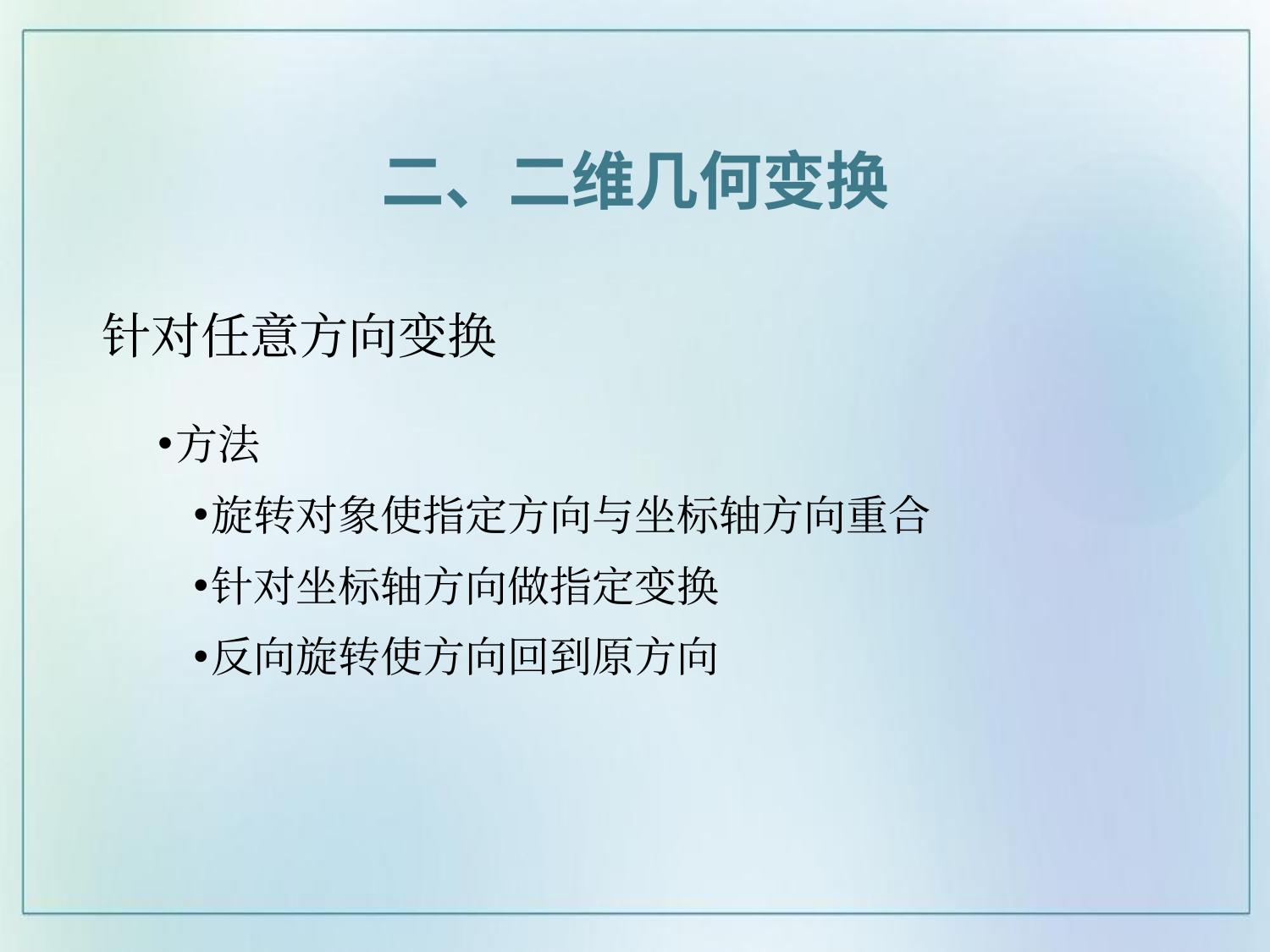

二、二维几何变换
# 针对任意方向变换
方法
旋转对象使指定方向与坐标轴方向重合
针对坐标轴方向做指定变换
反向旋转使方向回到原方向